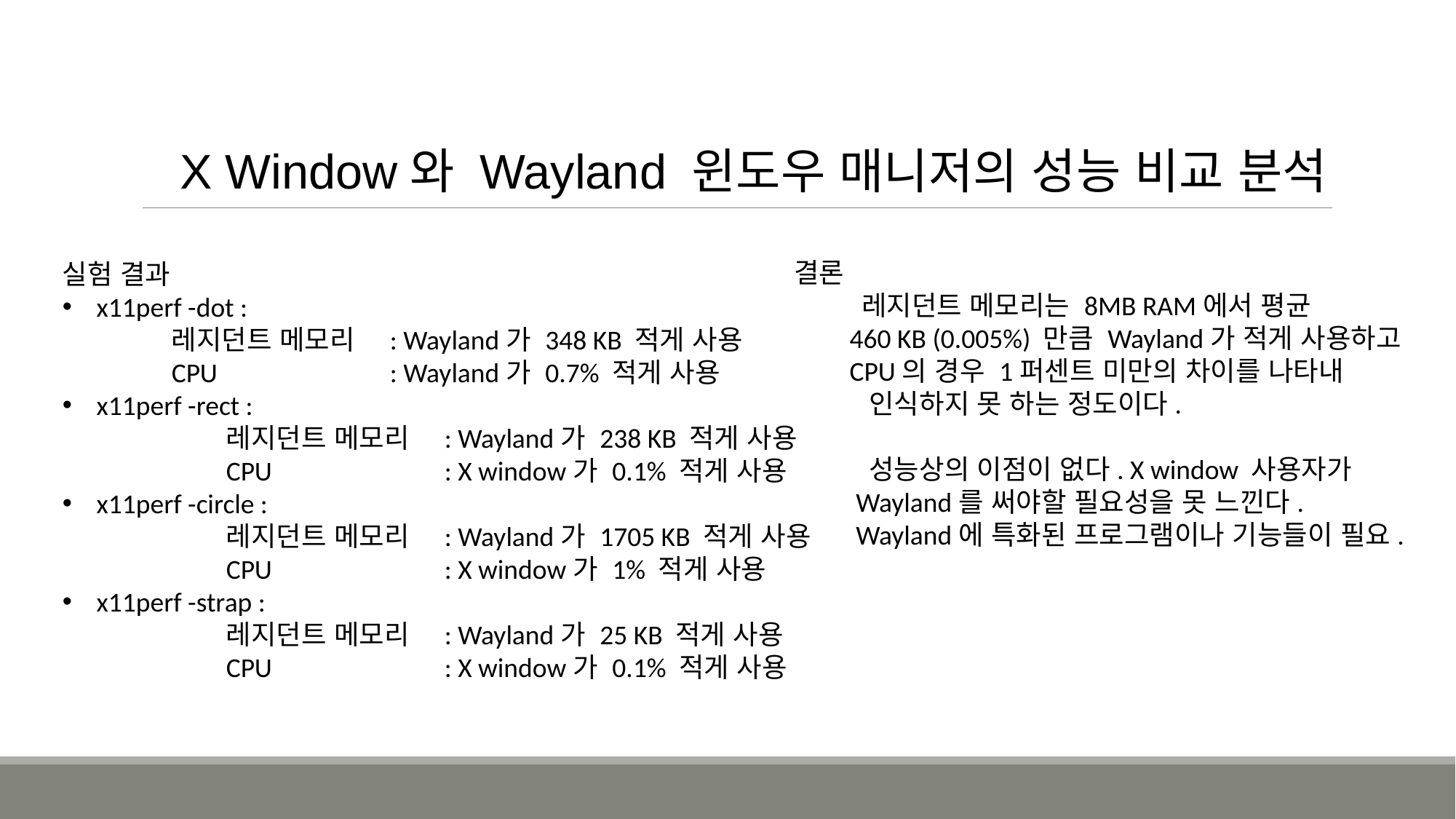

X Window와 Wayland 윈도우 매니저의 성능 비교 분석
결론
        레지던트 메모리는 8MB RAM에서 평균
         460 KB (0.005%) 만큼 Wayland가 적게 사용하고
         CPU의 경우 1퍼센트 미만의 차이를 나타내
         인식하지 못 하는 정도이다.

         성능상의 이점이 없다. X window 사용자가
          Wayland를 써야할 필요성을 못 느낀다.
          Wayland에 특화된 프로그램이나 기능들이 필요.

실험 결과
x11perf -dot :
	레지던트 메모리 	: Wayland가 348 KB 적게 사용
	CPU		: Wayland가 0.7% 적게 사용
x11perf -rect :
	레지던트 메모리 	: Wayland가 238 KB 적게 사용
	CPU		: X window가 0.1% 적게 사용
x11perf -circle :
	레지던트 메모리 	: Wayland가 1705 KB 적게 사용
	CPU		: X window가 1% 적게 사용
x11perf -strap :
	레지던트 메모리 	: Wayland가 25 KB 적게 사용
	CPU		: X window가 0.1% 적게 사용